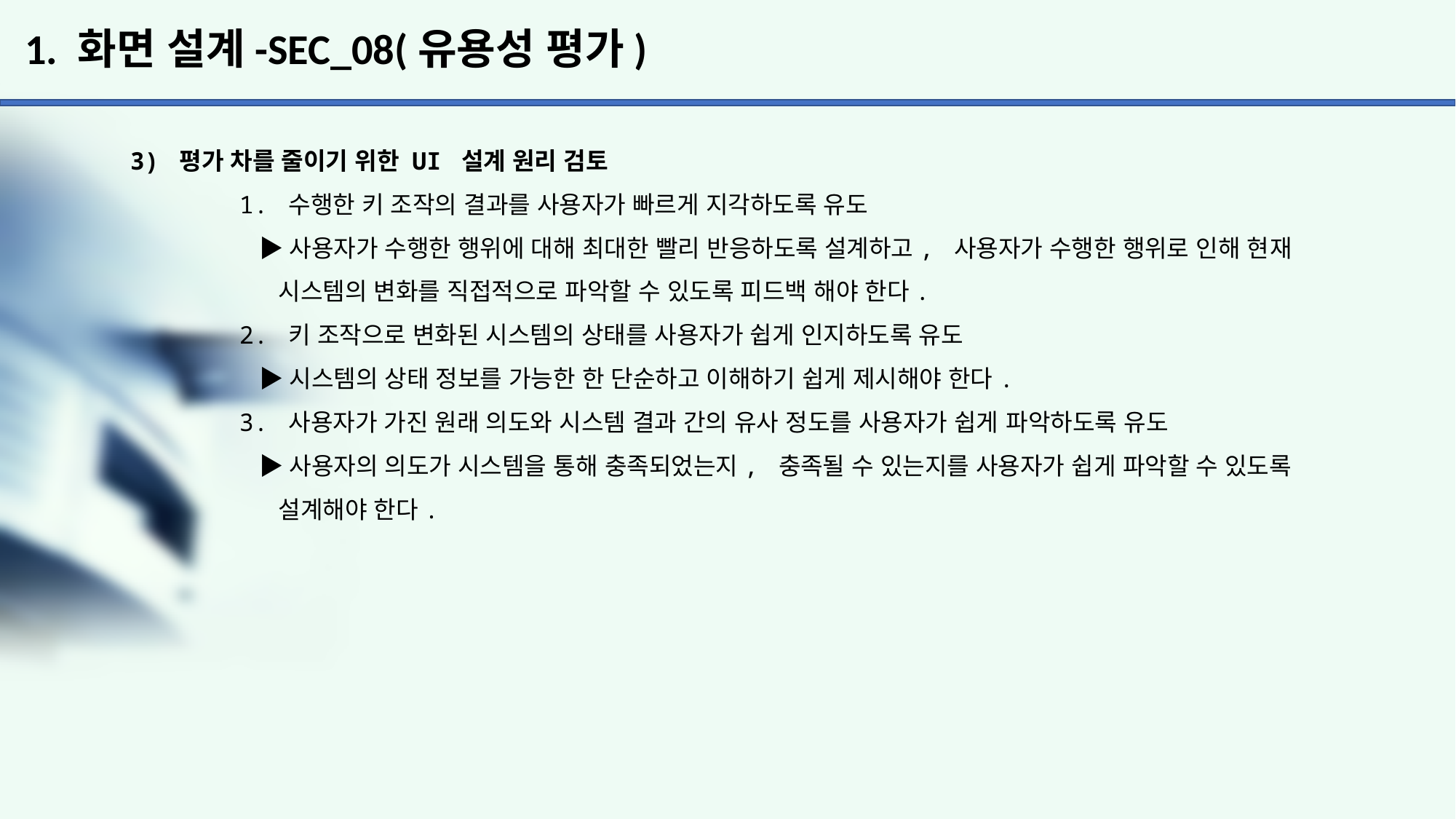

# 1. 화면 설계-SEC_08(유용성 평가)
3) 평가 차를 줄이기 위한 UI 설계 원리 검토
	1. 수행한 키 조작의 결과를 사용자가 빠르게 지각하도록 유도
	   ▶사용자가 수행한 행위에 대해 최대한 빨리 반응하도록 설계하고, 사용자가 수행한 행위로 인해 현재
	     시스템의 변화를 직접적으로 파악할 수 있도록 피드백 해야 한다.
	2. 키 조작으로 변화된 시스템의 상태를 사용자가 쉽게 인지하도록 유도
	   ▶시스템의 상태 정보를 가능한 한 단순하고 이해하기 쉽게 제시해야 한다.
	3. 사용자가 가진 원래 의도와 시스템 결과 간의 유사 정도를 사용자가 쉽게 파악하도록 유도
	   ▶사용자의 의도가 시스템을 통해 충족되었는지, 충족될 수 있는지를 사용자가 쉽게 파악할 수 있도록
	     설계해야 한다.